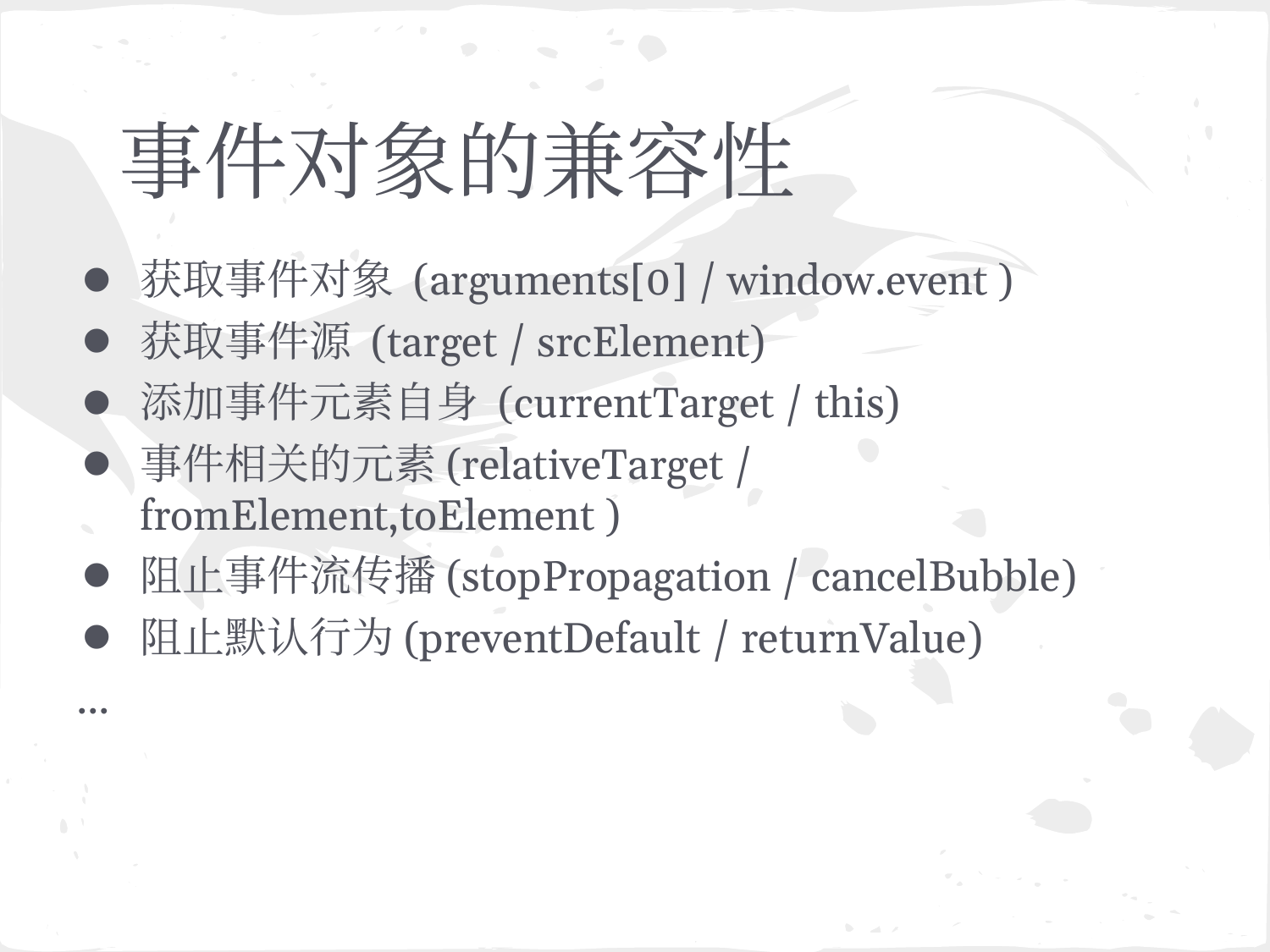

# 事件对象的兼容性
获取事件对象 (arguments[0] / window.event )
获取事件源 (target / srcElement)
添加事件元素自身 (currentTarget / this)
事件相关的元素(relativeTarget / fromElement,toElement )
阻止事件流传播(stopPropagation / cancelBubble)
阻止默认行为(preventDefault / returnValue)
...